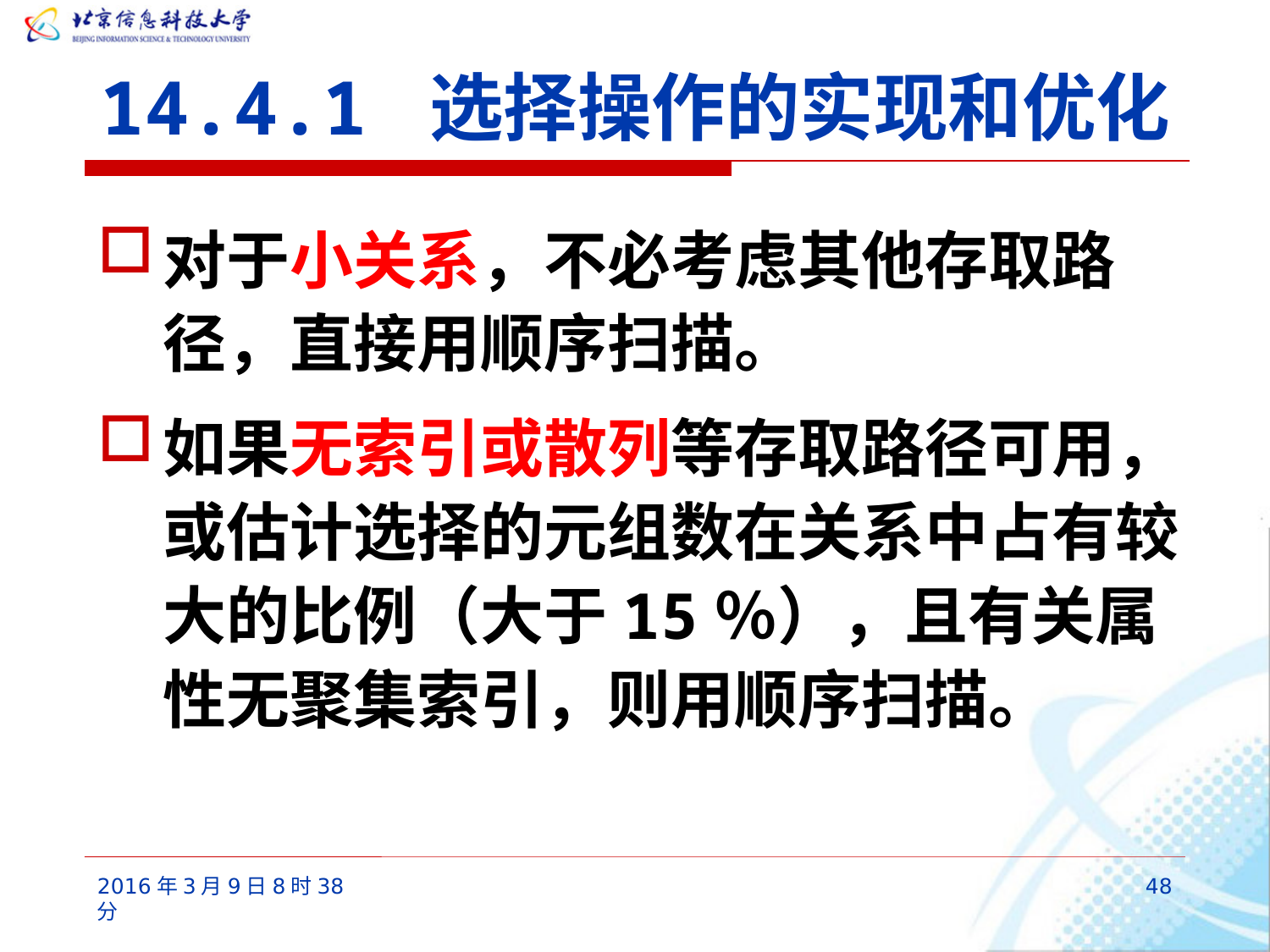

# 14.4.1 选择操作的实现和优化
对于小关系，不必考虑其他存取路径，直接用顺序扫描。
如果无索引或散列等存取路径可用，或估计选择的元组数在关系中占有较大的比例（大于15％），且有关属性无聚集索引，则用顺序扫描。
2016年3月9日8时38分
48